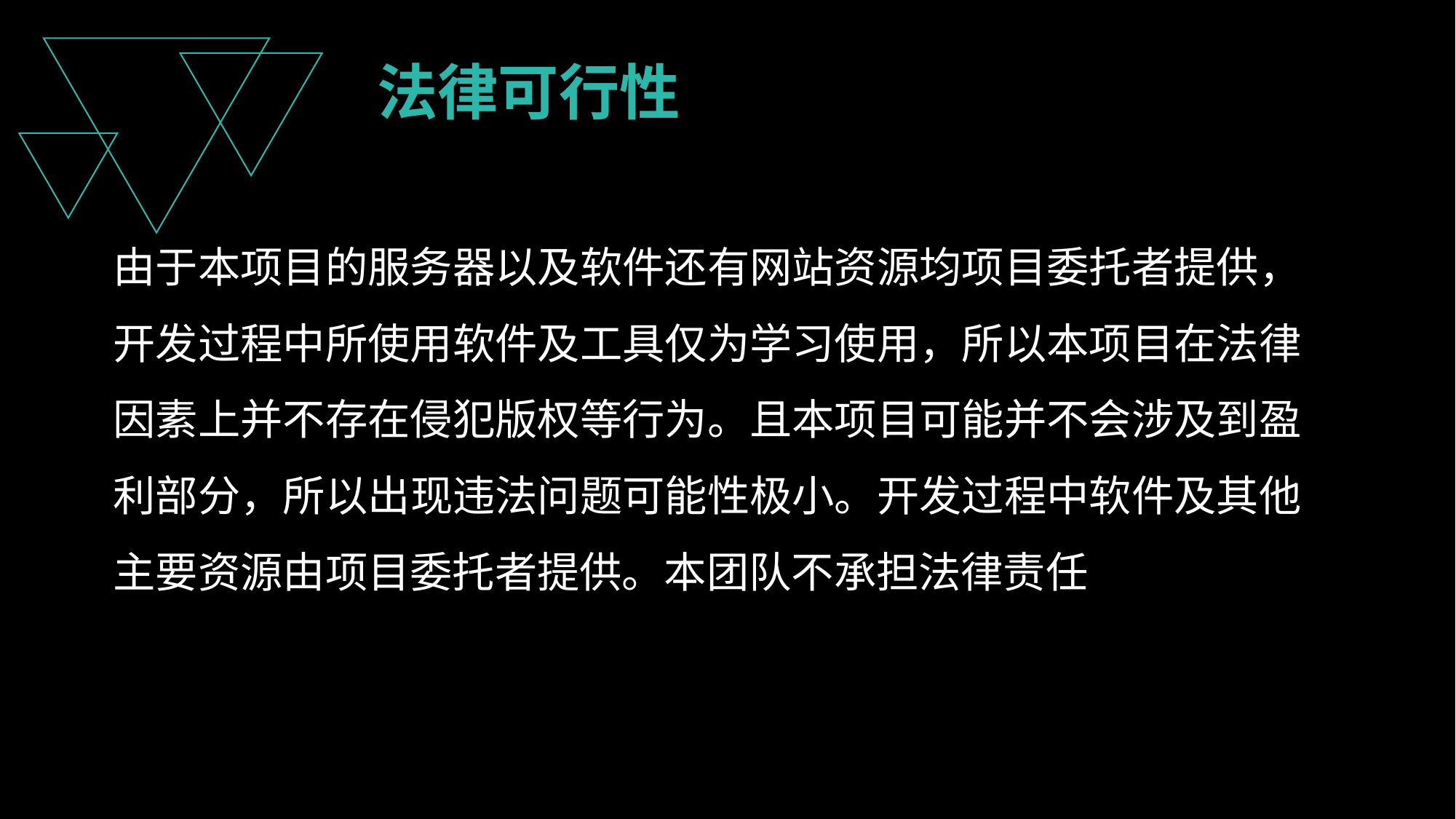

法律可行性

由于本项目的服务器以及软件还有网站资源均项目委托者提供，开发过程中所使用软件及工具仅为学习使用，所以本项目在法律因素上并不存在侵犯版权等行为。且本项目可能并不会涉及到盈利部分，所以出现违法问题可能性极小。开发过程中软件及其他主要资源由项目委托者提供。本团队不承担法律责任